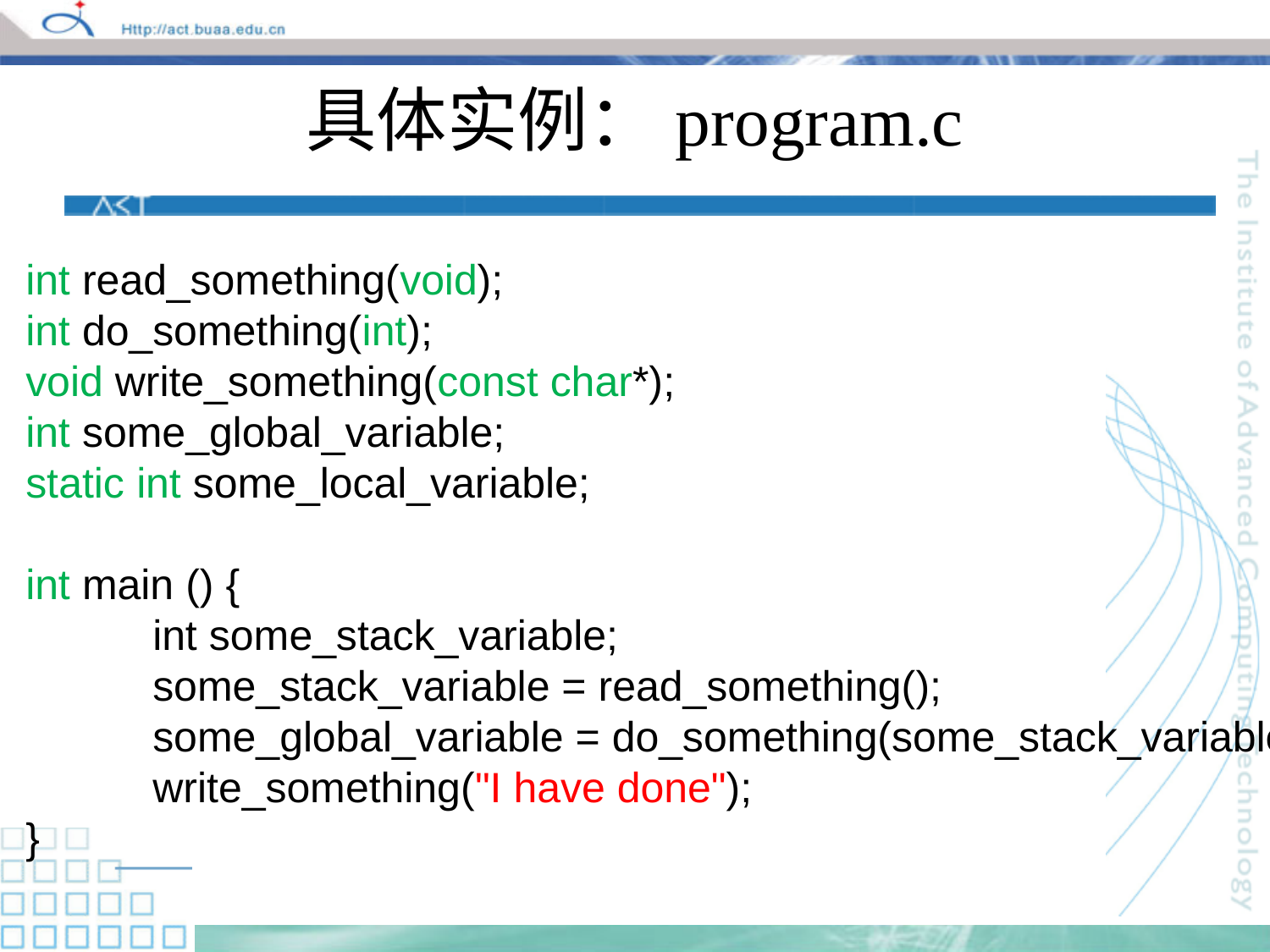

# 具体实例：program.c
int read_something(void);
int do_something(int);
void write_something(const char*);
int some_global_variable;
static int some_local_variable;

int main () {
	int some_stack_variable;
	some_stack_variable = read_something();
	some_global_variable = do_something(some_stack_variable);
	write_something("I have done");
}